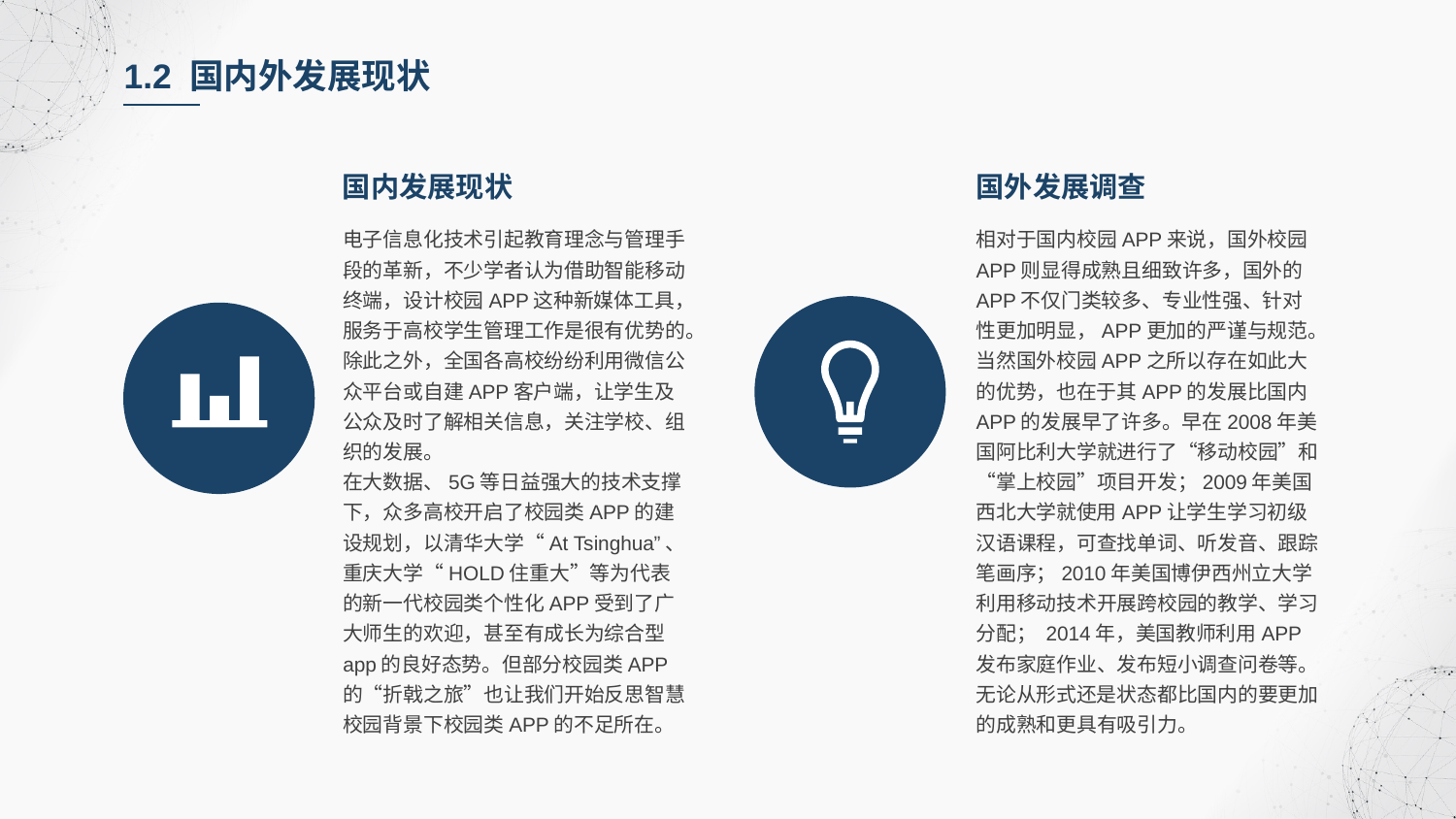

1.2 国内外发展现状
国内发展现状
国外发展调查
电子信息化技术引起教育理念与管理手段的革新，不少学者认为借助智能移动终端，设计校园APP这种新媒体工具，服务于高校学生管理工作是很有优势的。除此之外，全国各高校纷纷利用微信公众平台或自建APP客户端，让学生及公众及时了解相关信息，关注学校、组织的发展。
在大数据、5G等日益强大的技术支撑下，众多高校开启了校园类APP的建设规划，以清华大学“At Tsinghua”、重庆大学“HOLD住重大”等为代表的新一代校园类个性化APP受到了广大师生的欢迎，甚至有成长为综合型app的良好态势。但部分校园类APP的“折戟之旅”也让我们开始反思智慧校园背景下校园类APP的不足所在。
相对于国内校园APP来说，国外校园APP则显得成熟且细致许多，国外的APP不仅门类较多、专业性强、针对性更加明显，APP更加的严谨与规范。当然国外校园APP之所以存在如此大的优势，也在于其APP的发展比国内APP的发展早了许多。早在2008年美国阿比利大学就进行了“移动校园”和“掌上校园”项目开发；2009年美国西北大学就使用APP让学生学习初级汉语课程，可查找单词、听发音、跟踪笔画序；2010年美国博伊西州立大学利用移动技术开展跨校园的教学、学习分配； 2014年，美国教师利用APP发布家庭作业、发布短小调查问卷等。 无论从形式还是状态都比国内的要更加的成熟和更具有吸引力。